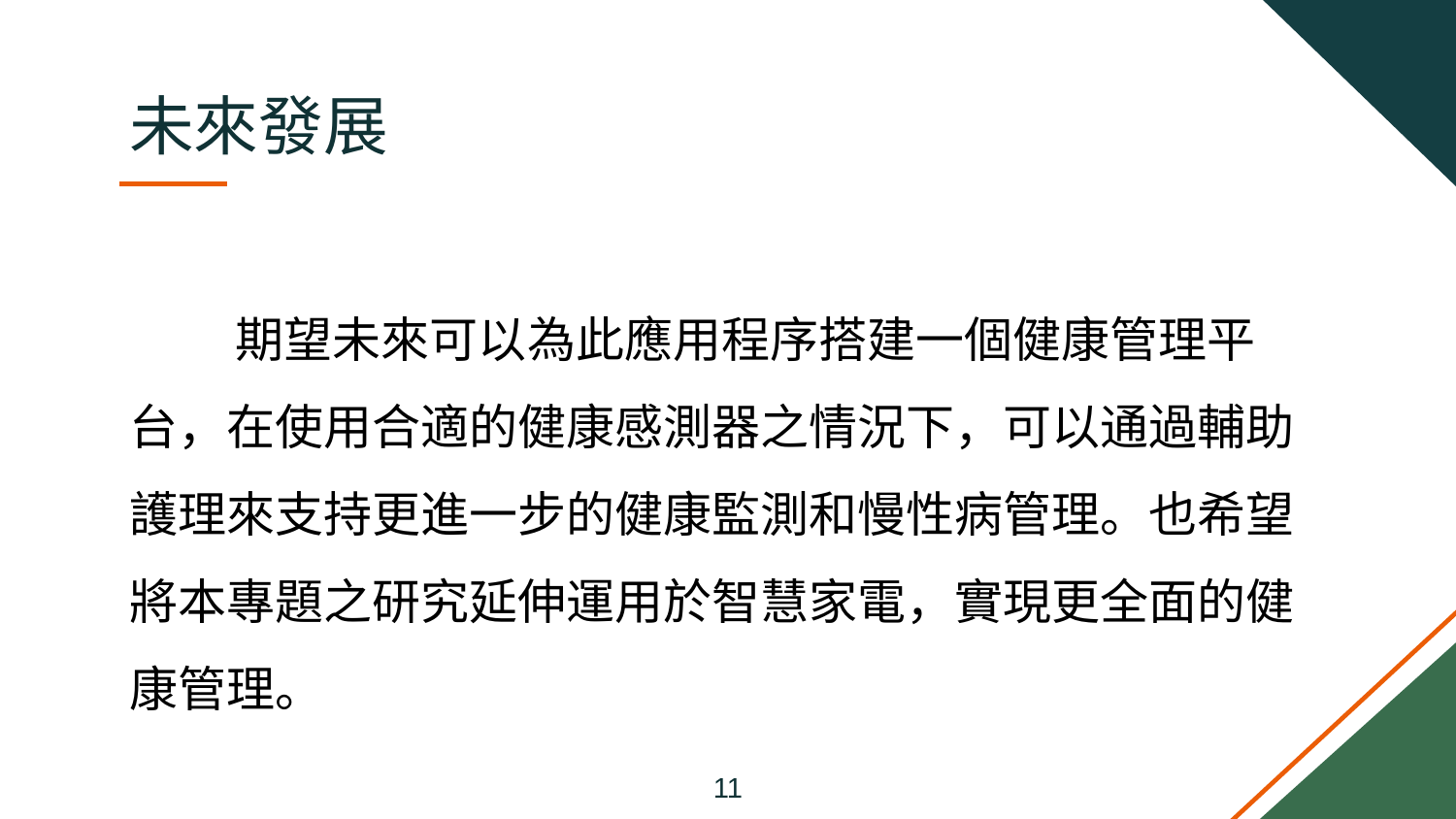

# 未來發展
       期望未來可以為此應用程序搭建一個健康管理平台，在使用合適的健康感測器之情況下，可以通過輔助護理來支持更進一步的健康監測和慢性病管理。也希望將本專題之研究延伸運用於智慧家電，實現更全面的健康管理。
11